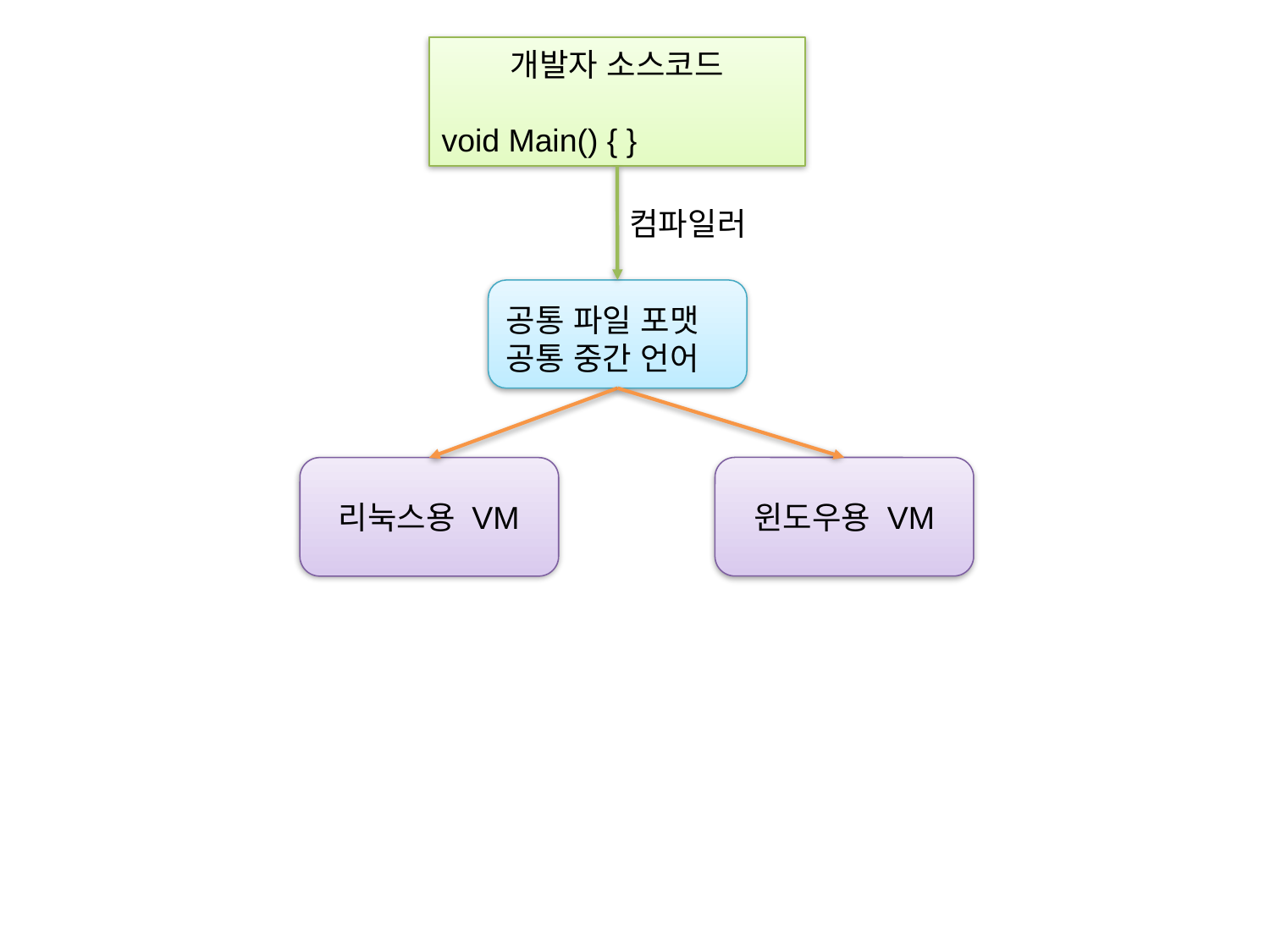

개발자 소스코드
void Main() { }
컴파일러
공통 파일 포맷
공통 중간 언어
윈도우용 VM
리눅스용 VM